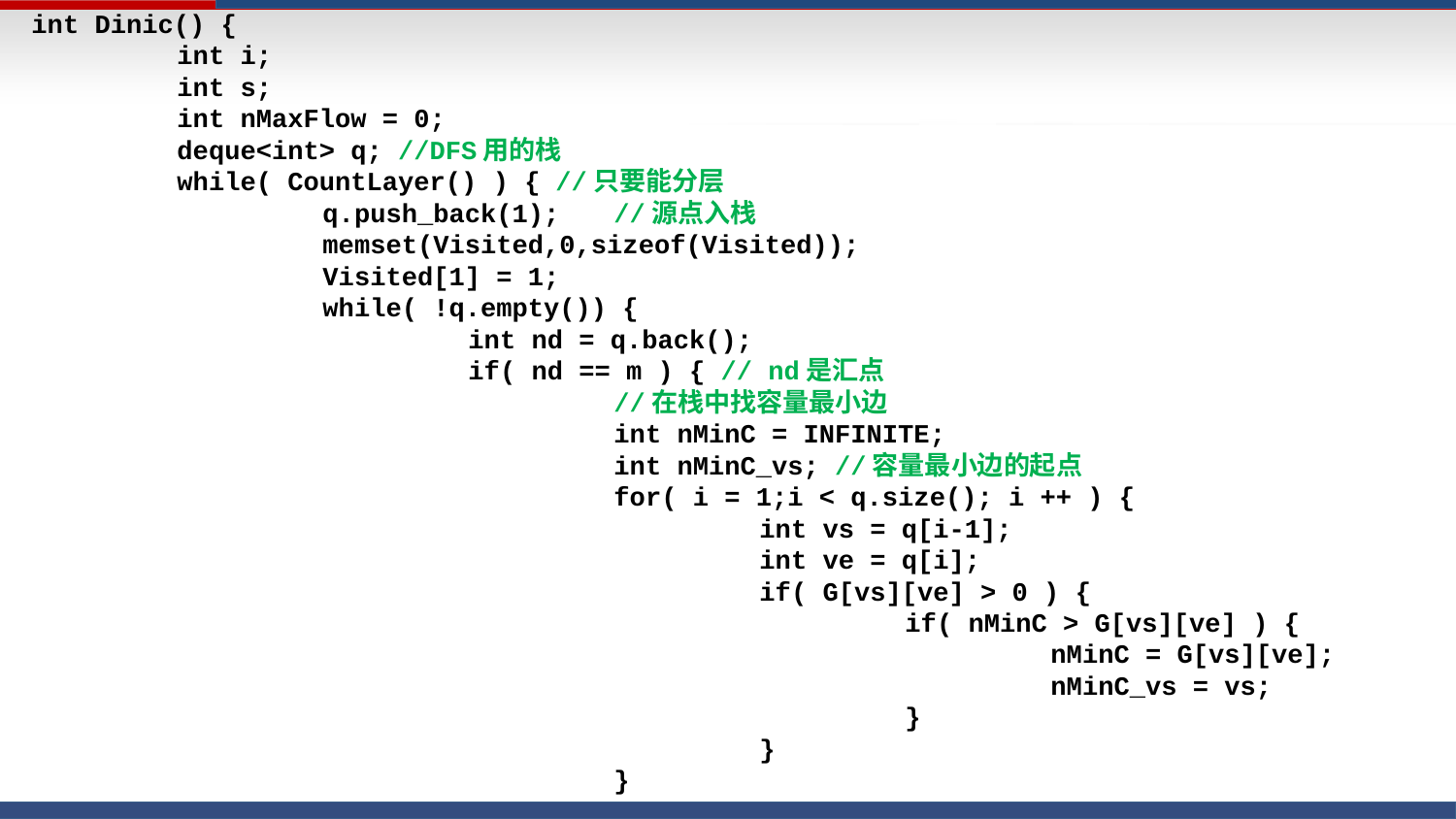

int Dinic() {
	int i;
	int s;
	int nMaxFlow = 0;
	deque<int> q; //DFS用的栈
	while( CountLayer() ) { //只要能分层
		q.push_back(1);	//源点入栈
		memset(Visited,0,sizeof(Visited));
		Visited[1] = 1;
		while( !q.empty()) {
			int nd = q.back();
			if( nd == m ) { // nd是汇点
				//在栈中找容量最小边
				int nMinC = INFINITE;
				int nMinC_vs; //容量最小边的起点
				for( i = 1;i < q.size(); i ++ ) {
					int vs = q[i-1];
					int ve = q[i];
					if( G[vs][ve] > 0 ) {
						if( nMinC > G[vs][ve] ) {
							nMinC = G[vs][ve];
							nMinC_vs = vs;
						}
					}
				}